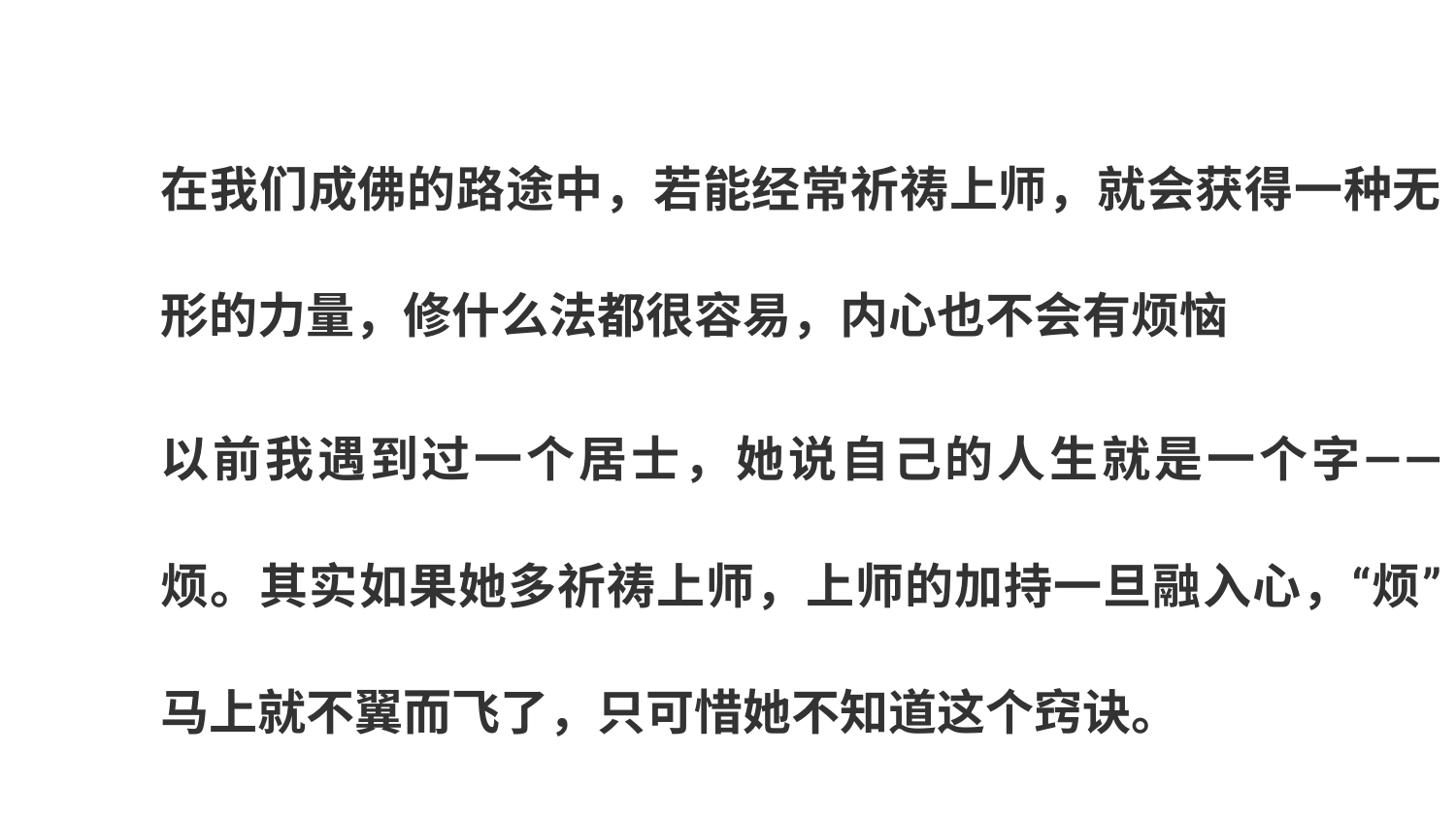

在我们成佛的路途中，若能经常祈祷上师，就会获得一种无形的力量，修什么法都很容易，内心也不会有烦恼
以前我遇到过一个居士，她说自己的人生就是一个字——烦。其实如果她多祈祷上师，上师的加持一旦融入心，“烦”马上就不翼而飞了，只可惜她不知道这个窍诀。